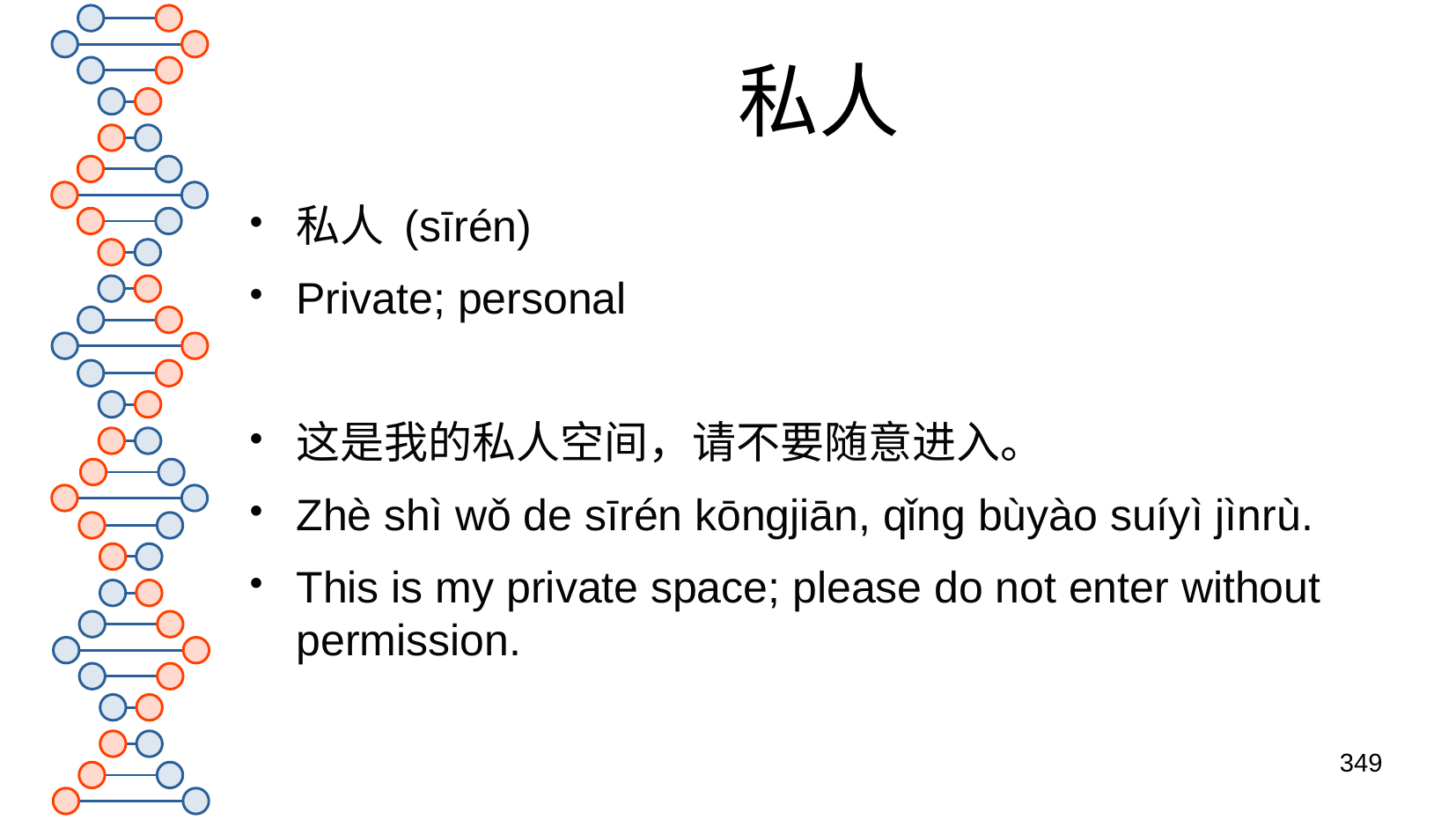

# 私人
私人 (sīrén)
Private; personal

这是我的私人空间，请不要随意进入。
Zhè shì wǒ de sīrén kōnɡjiān, qǐng bùyào suíyì jìnrù.
This is my private space; please do not enter without permission.

349